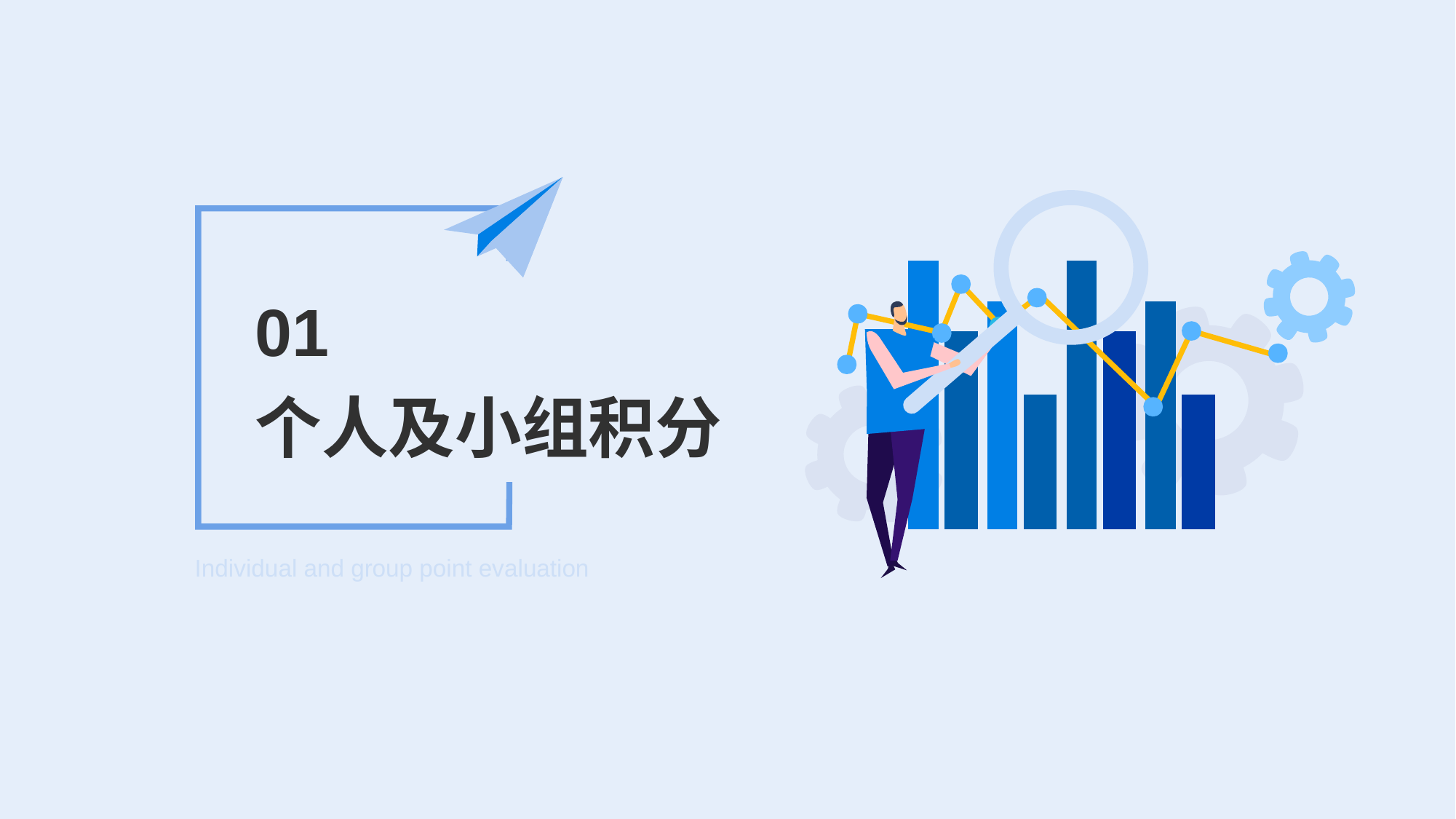

01
个人及小组积分
Individual and group point evaluation